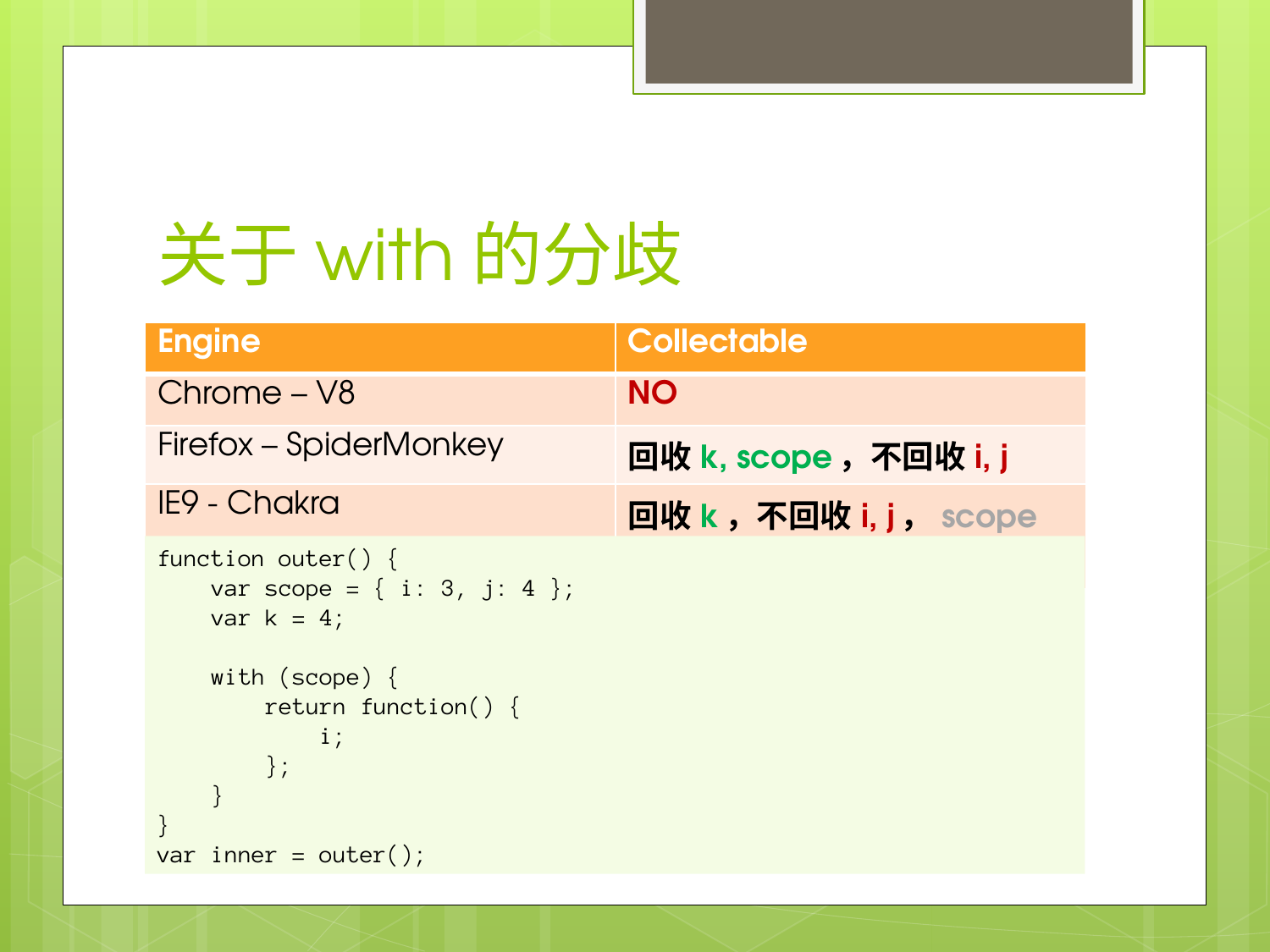

# 关于with的分歧
| Engine | Collectable |
| --- | --- |
| Chrome – V8 | NO |
| Firefox – SpiderMonkey | 回收k, scope，不回收i, j |
| IE9 - Chakra | 回收k，不回收i, j，scope未知 |
function outer() {
    var scope = { i: 3, j: 4 };
    var k = 4;

    with (scope) {
        return function() {
            i;
        };
    }
}
var inner = outer();